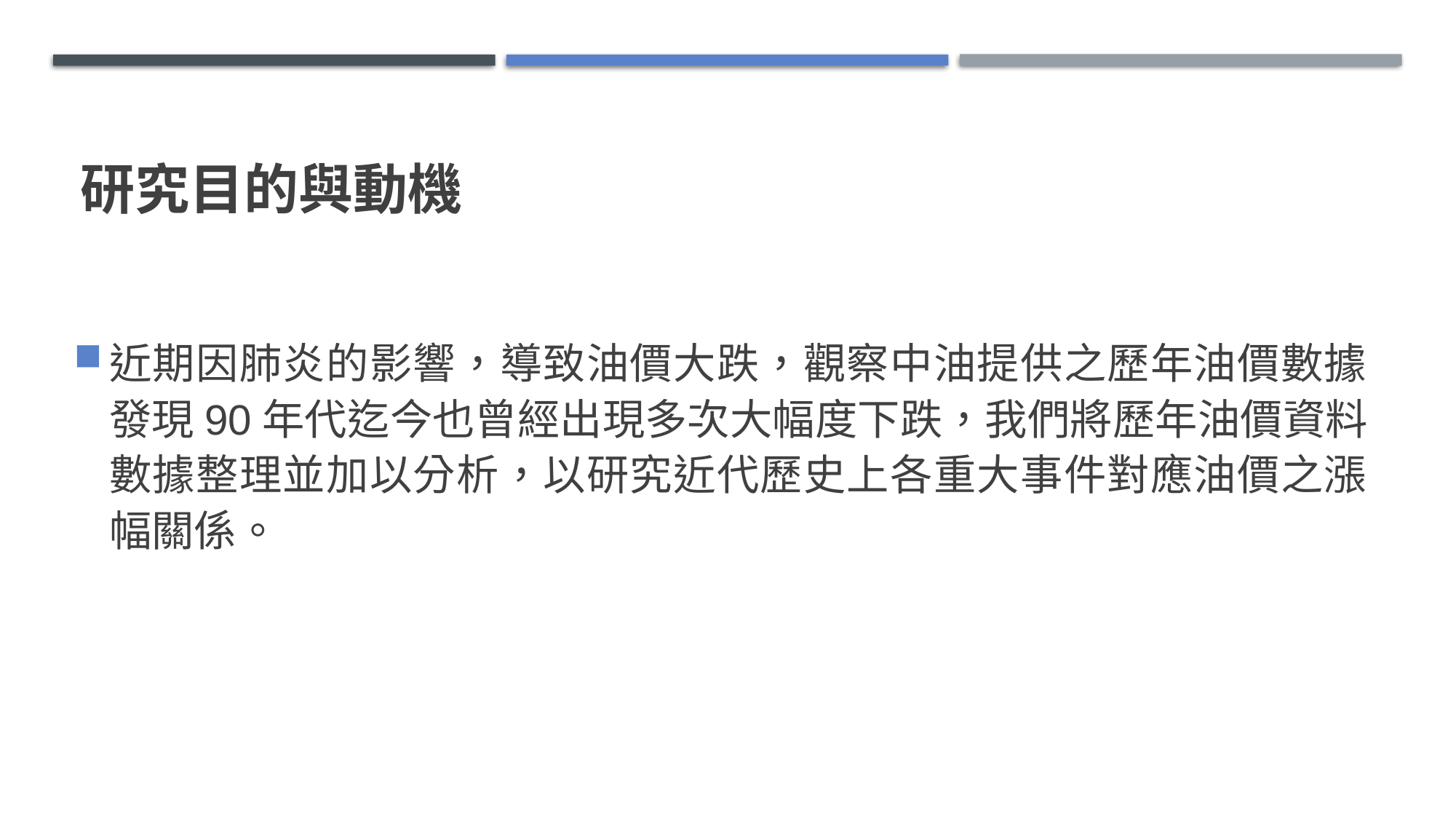

# 研究目的與動機
近期因肺炎的影響，導致油價大跌，觀察中油提供之歷年油價數據發現90年代迄今也曾經出現多次大幅度下跌，我們將歷年油價資料數據整理並加以分析，以研究近代歷史上各重大事件對應油價之漲幅關係。